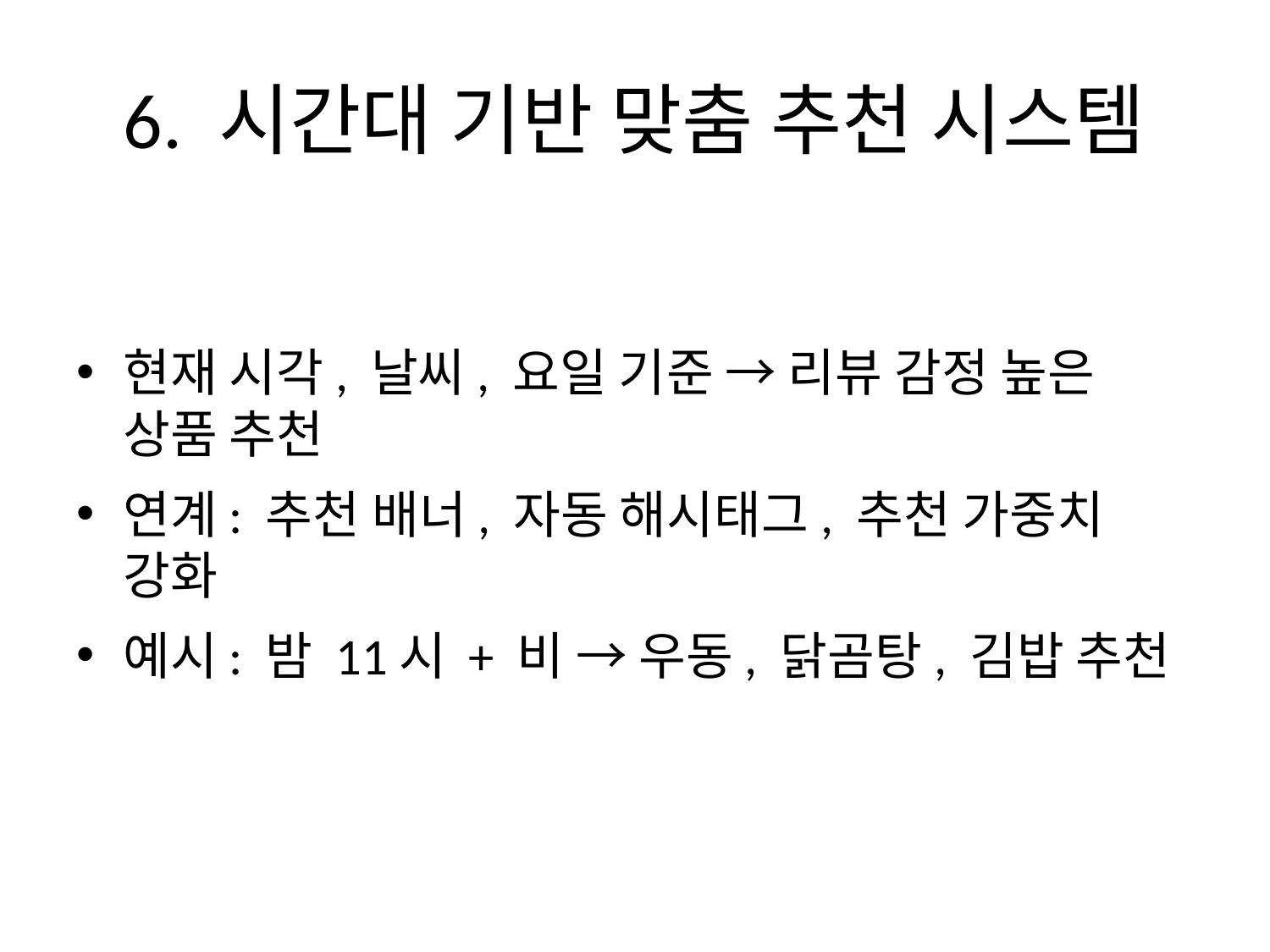

# 6. 시간대 기반 맞춤 추천 시스템

현재 시각, 날씨, 요일 기준 → 리뷰 감정 높은 상품 추천
연계: 추천 배너, 자동 해시태그, 추천 가중치 강화
예시: 밤 11시 + 비 → 우동, 닭곰탕, 김밥 추천